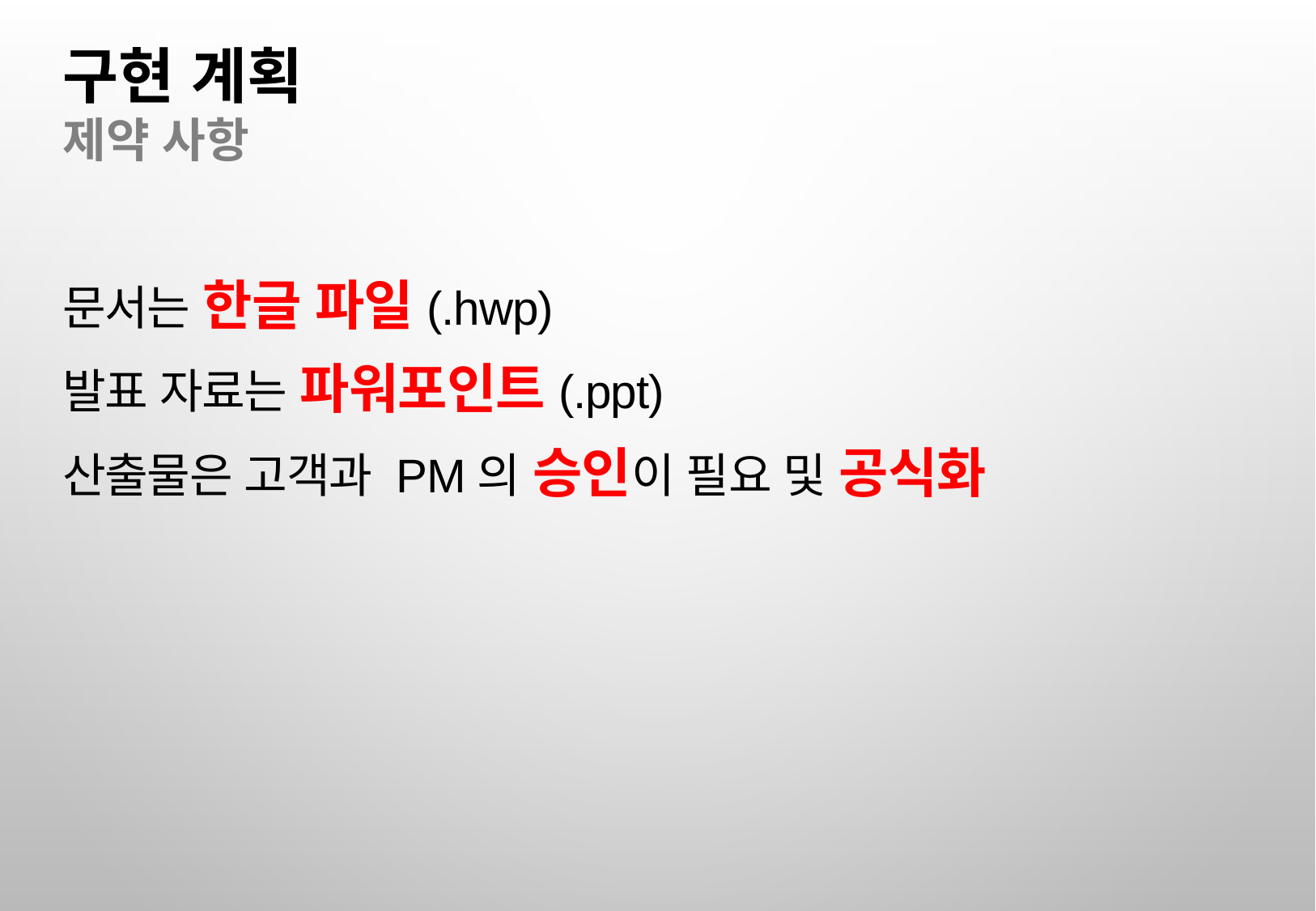

구현 계획
제약 사항
문서는 한글 파일(.hwp)
발표 자료는 파워포인트(.ppt)
산출물은 고객과 PM의 승인이 필요 및 공식화
23